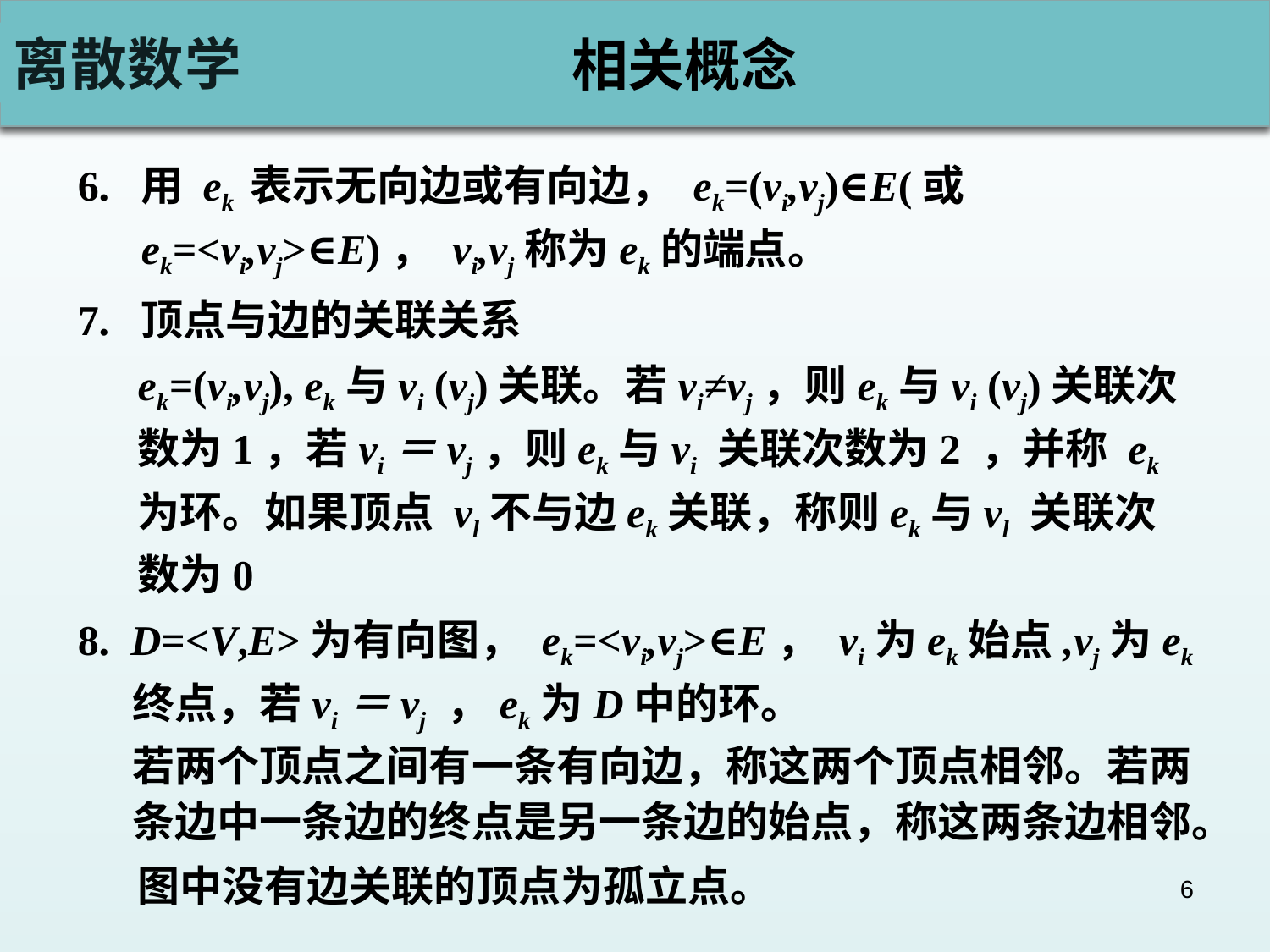

# 相关概念
6.  用 ek 表示无向边或有向边， ek=(vi,vj)∈E(或ek=<vi,vj>∈E)， vi,vj称为ek的端点。
7.  顶点与边的关联关系
ek=(vi,vj), ek与vi (vj)关联。若vi≠vj，则ek与vi (vj)关联次数为1，若vi＝vj，则ek与vi 关联次数为2 ，并称 ek为环。如果顶点 vl不与边ek关联，称则ek与vl 关联次数为0
8.  D=<V,E>为有向图， ek=<vi,vj>∈E， vi为ek始点,vj为ek终点，若vi＝vj ，ek为D中的环。
若两个顶点之间有一条有向边，称这两个顶点相邻。若两条边中一条边的终点是另一条边的始点，称这两条边相邻。
图中没有边关联的顶点为孤立点。
6